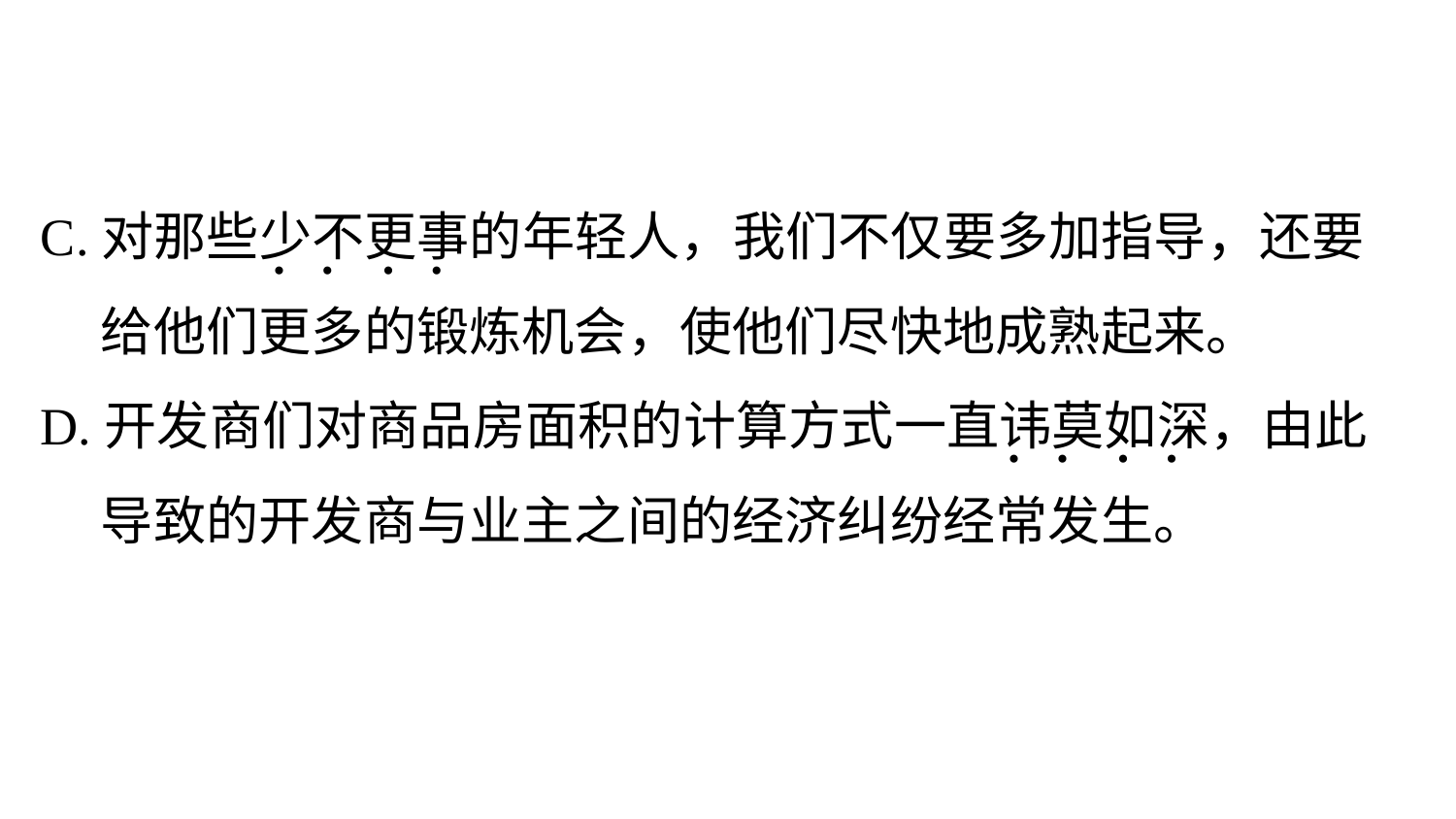

C.对那些少不更事的年轻人，我们不仅要多加指导，还要
    给他们更多的锻炼机会，使他们尽快地成熟起来。
D.开发商们对商品房面积的计算方式一直讳莫如深，由此
    导致的开发商与业主之间的经济纠纷经常发生。
.   .    .   .
.   .    .   .